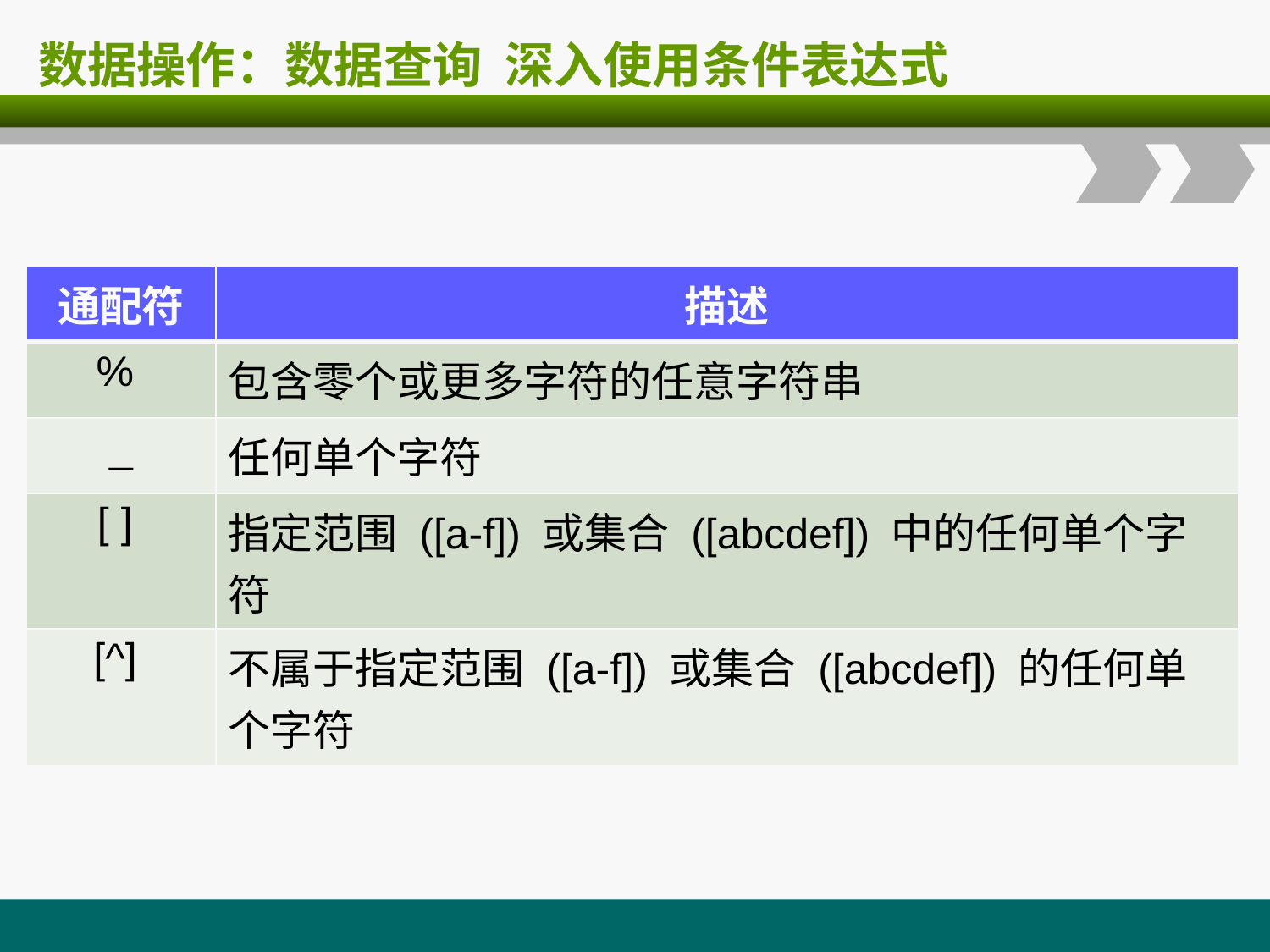

# 数据操作：数据查询  深入使用条件表达式
| 通配符 | 描述 |
| --- | --- |
| % | 包含零个或更多字符的任意字符串 |
| \_ | 任何单个字符 |
| [ ] | 指定范围 ([a-f]) 或集合 ([abcdef]) 中的任何单个字符 |
| [^] | 不属于指定范围 ([a-f]) 或集合 ([abcdef]) 的任何单个字符 |